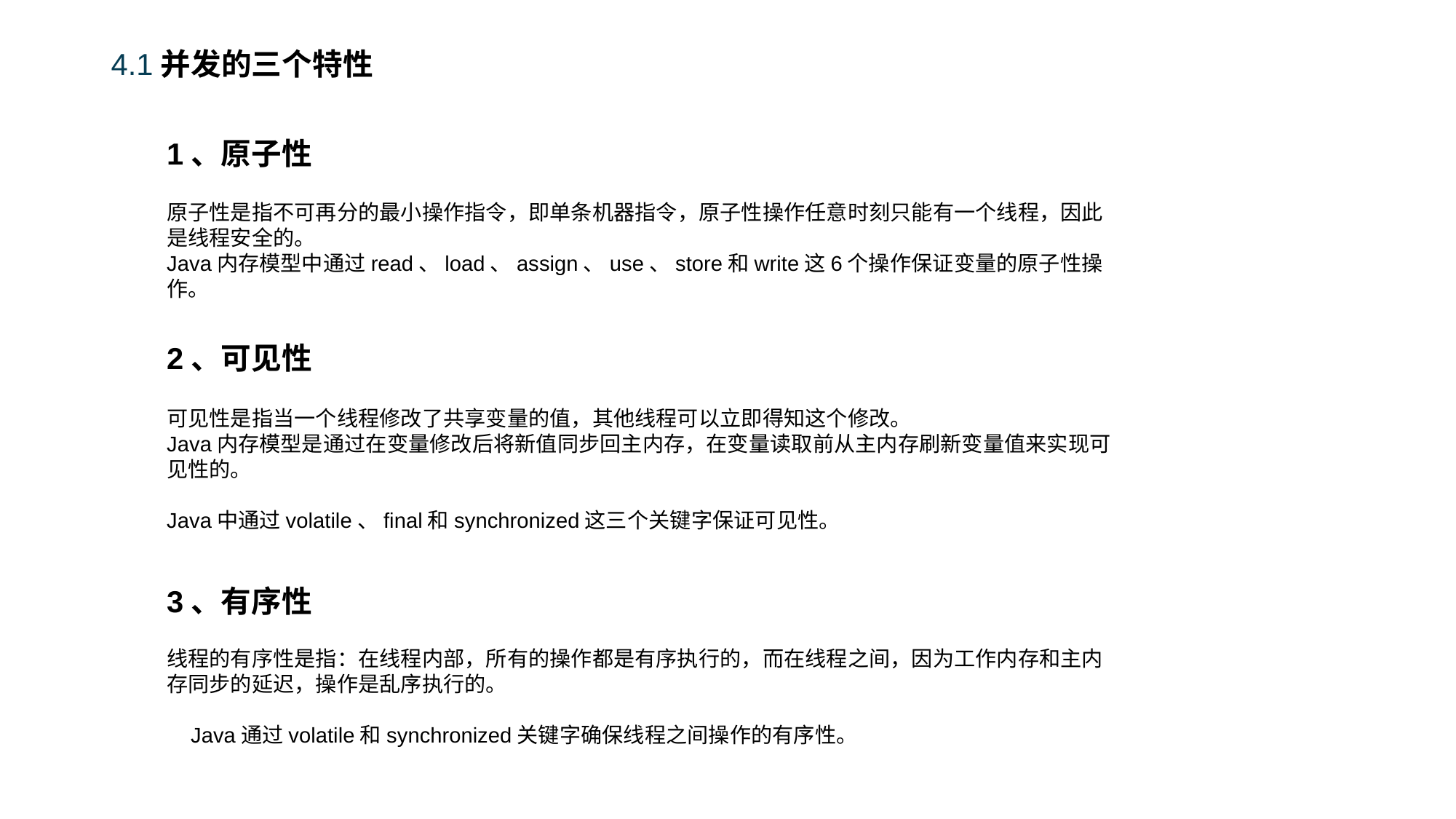

4.1并发的三个特性

1、原子性
原子性是指不可再分的最小操作指令，即单条机器指令，原子性操作任意时刻只能有一个线程，因此是线程安全的。
Java内存模型中通过read、load、assign、use、store和write这6个操作保证变量的原子性操作。
2、可见性
可见性是指当一个线程修改了共享变量的值，其他线程可以立即得知这个修改。
Java内存模型是通过在变量修改后将新值同步回主内存，在变量读取前从主内存刷新变量值来实现可见性的。

Java中通过volatile、final和synchronized这三个关键字保证可见性。
3、有序性
线程的有序性是指：在线程内部，所有的操作都是有序执行的，而在线程之间，因为工作内存和主内存同步的延迟，操作是乱序执行的。

    Java通过volatile和synchronized关键字确保线程之间操作的有序性。